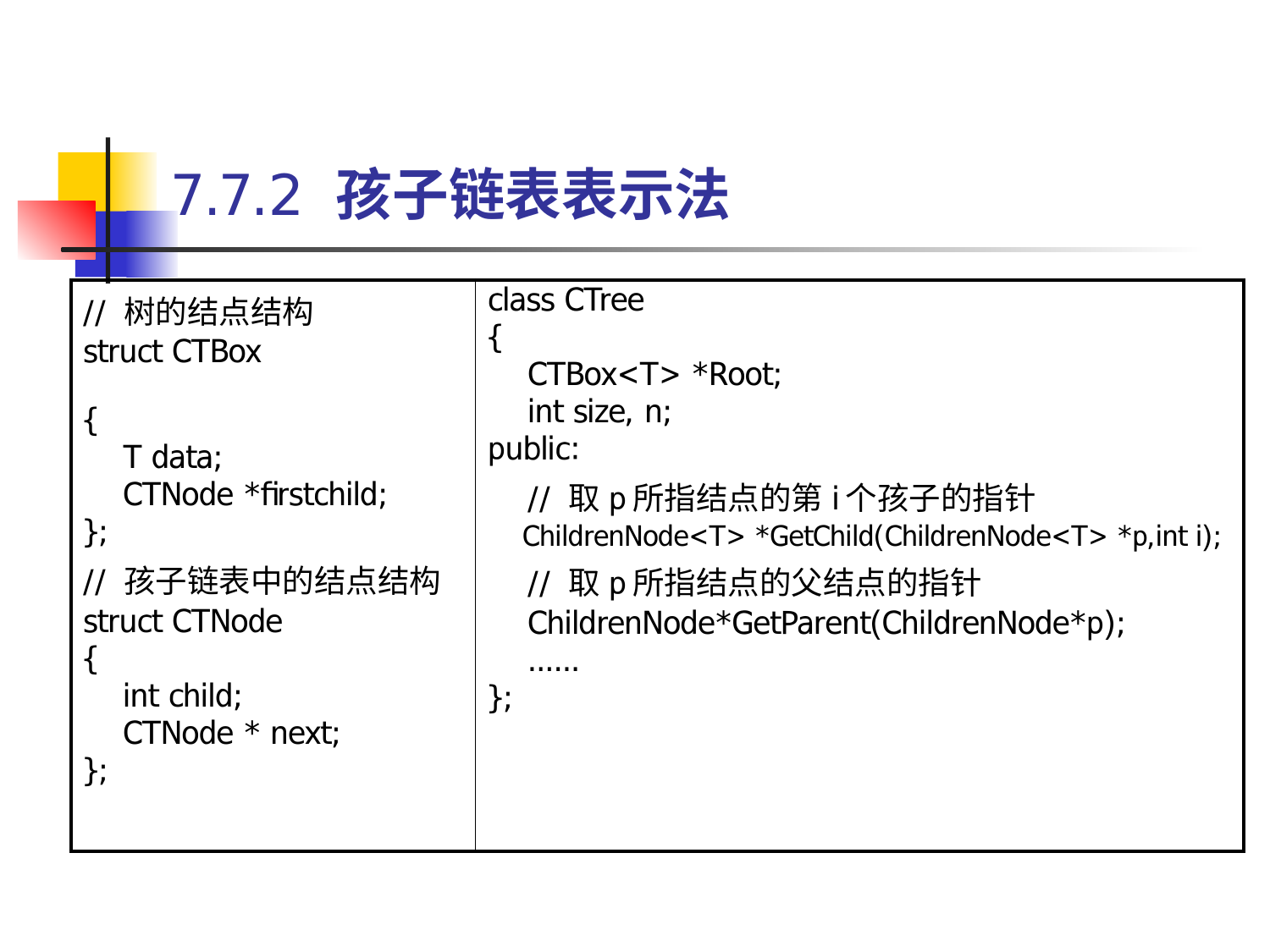

# 7.7.2 孩子链表表示法
| // 树的结点结构 struct CTBox { T data; CTNode \*firstchild; }; // 孩子链表中的结点结构 struct CTNode { int child; CTNode \* next; }; | class CTree { CTBox<T> \*Root; int size, n; public: // 取p所指结点的第i个孩子的指针 ChildrenNode<T> \*GetChild(ChildrenNode<T> \*p,int i); // 取p所指结点的父结点的指针 ChildrenNode\*GetParent(ChildrenNode\*p); …… }; |
| --- | --- |